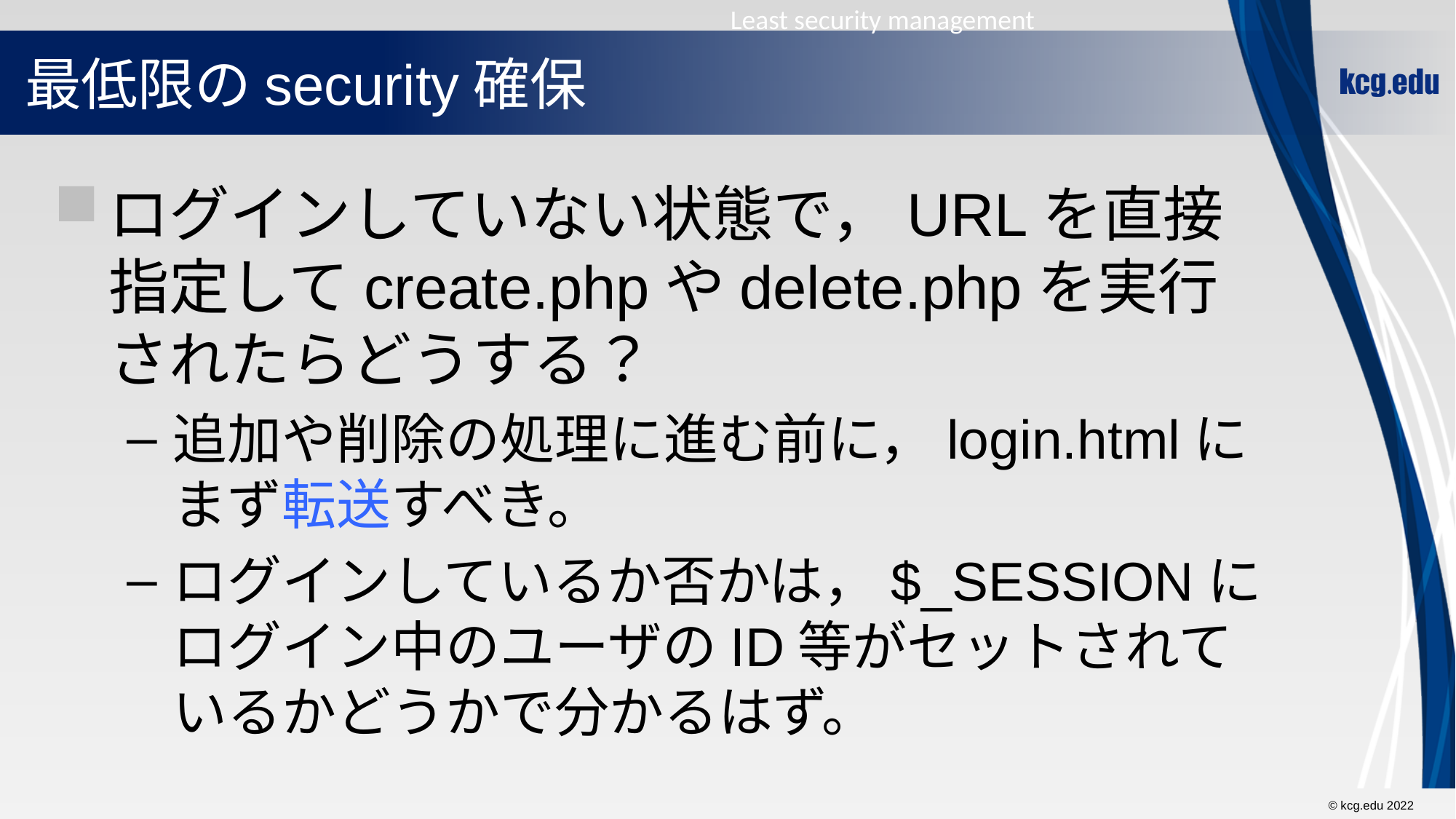

Least security management
# 最低限のsecurity確保
ログインしていない状態で，URLを直接指定してcreate.phpやdelete.phpを実行されたらどうする？
追加や削除の処理に進む前に，login.htmlにまず転送すべき。
ログインしているか否かは，$_SESSIONにログイン中のユーザのID等がセットされているかどうかで分かるはず。